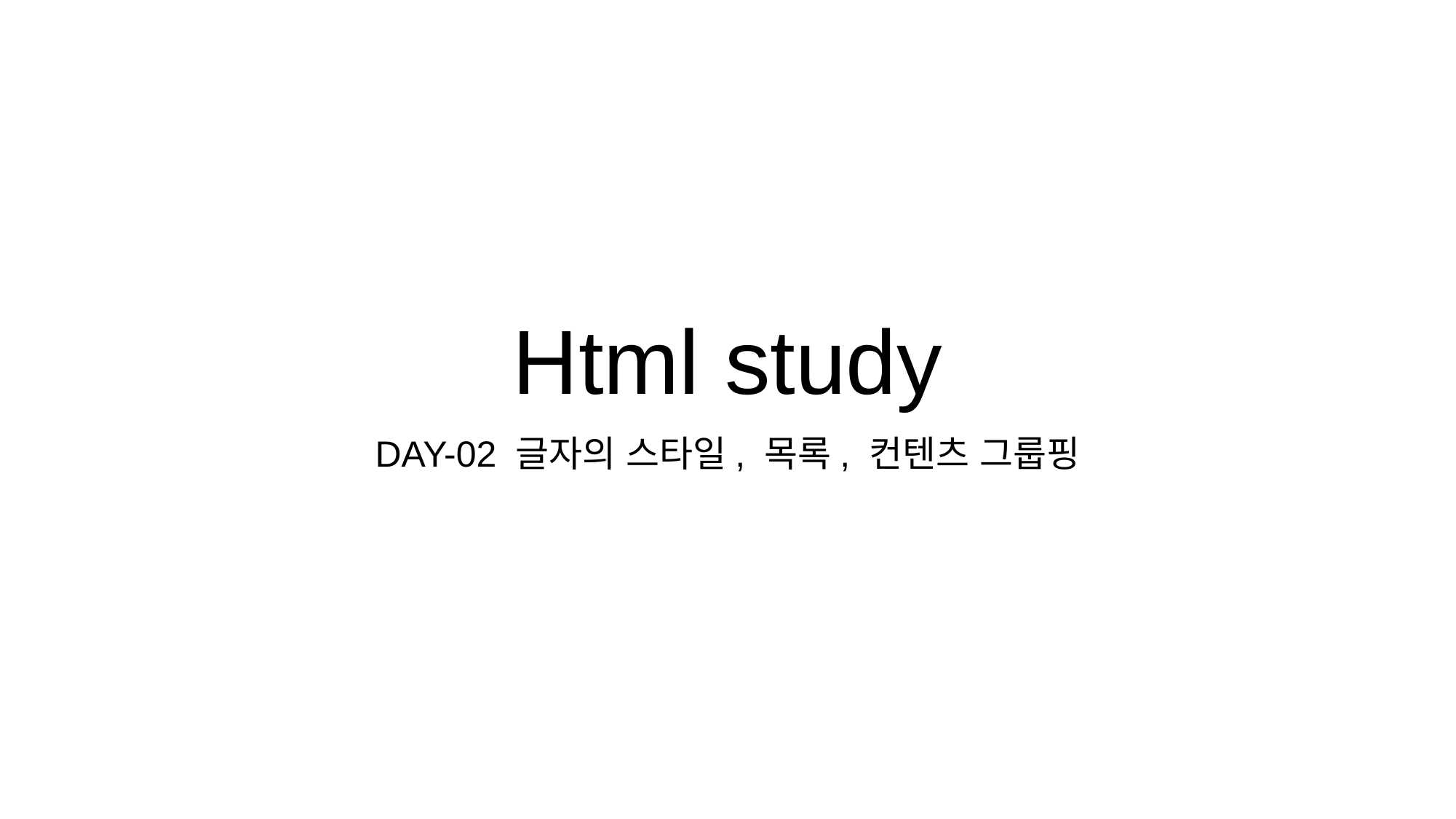

# Html study
DAY-02 글자의 스타일, 목록, 컨텐츠 그룹핑